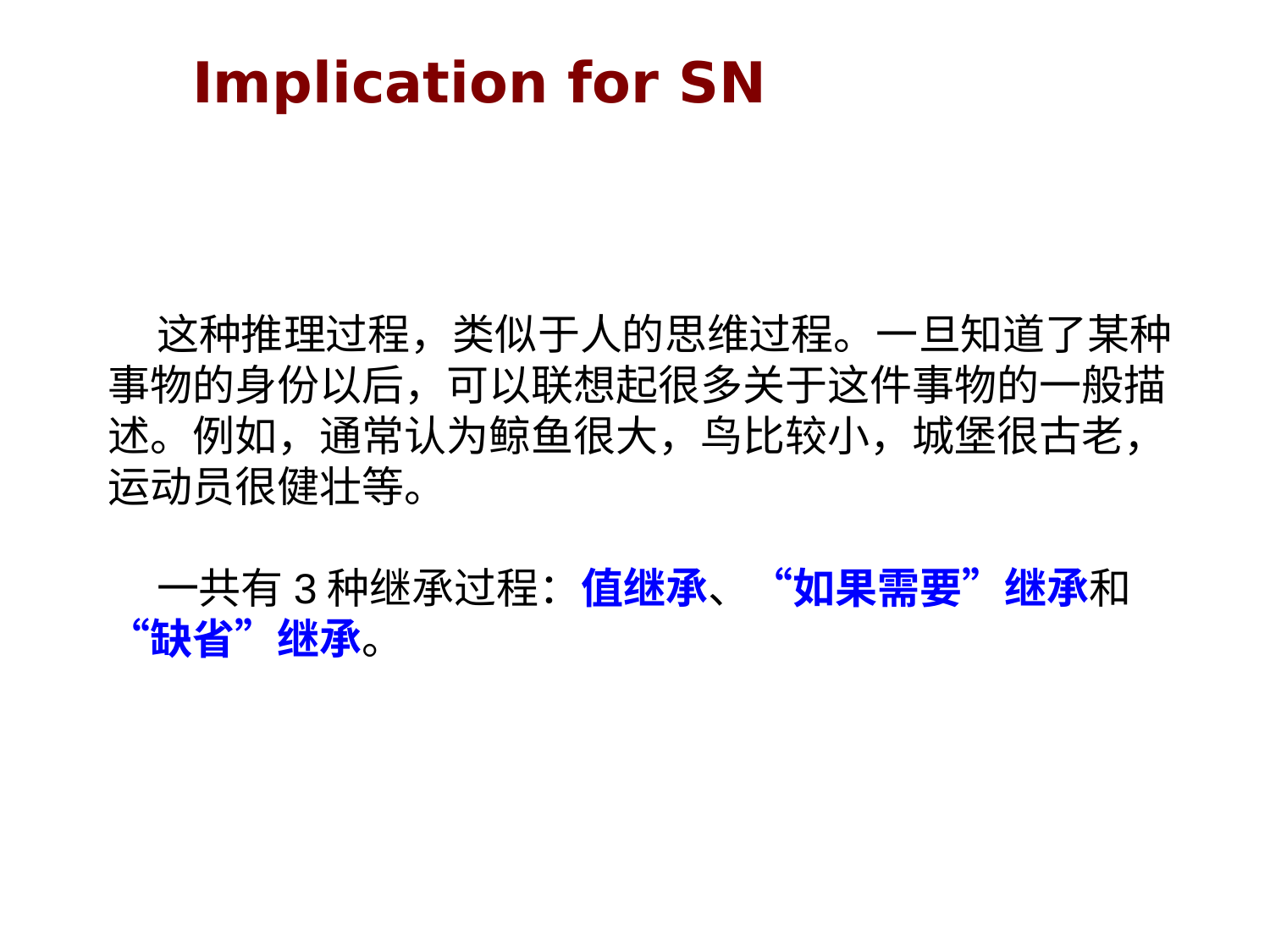

Implication for SN
    这种推理过程，类似于人的思维过程。一旦知道了某种事物的身份以后，可以联想起很多关于这件事物的一般描述。例如，通常认为鲸鱼很大，鸟比较小，城堡很古老，运动员很健壮等。

    一共有3种继承过程：值继承、“如果需要”继承和“缺省”继承。